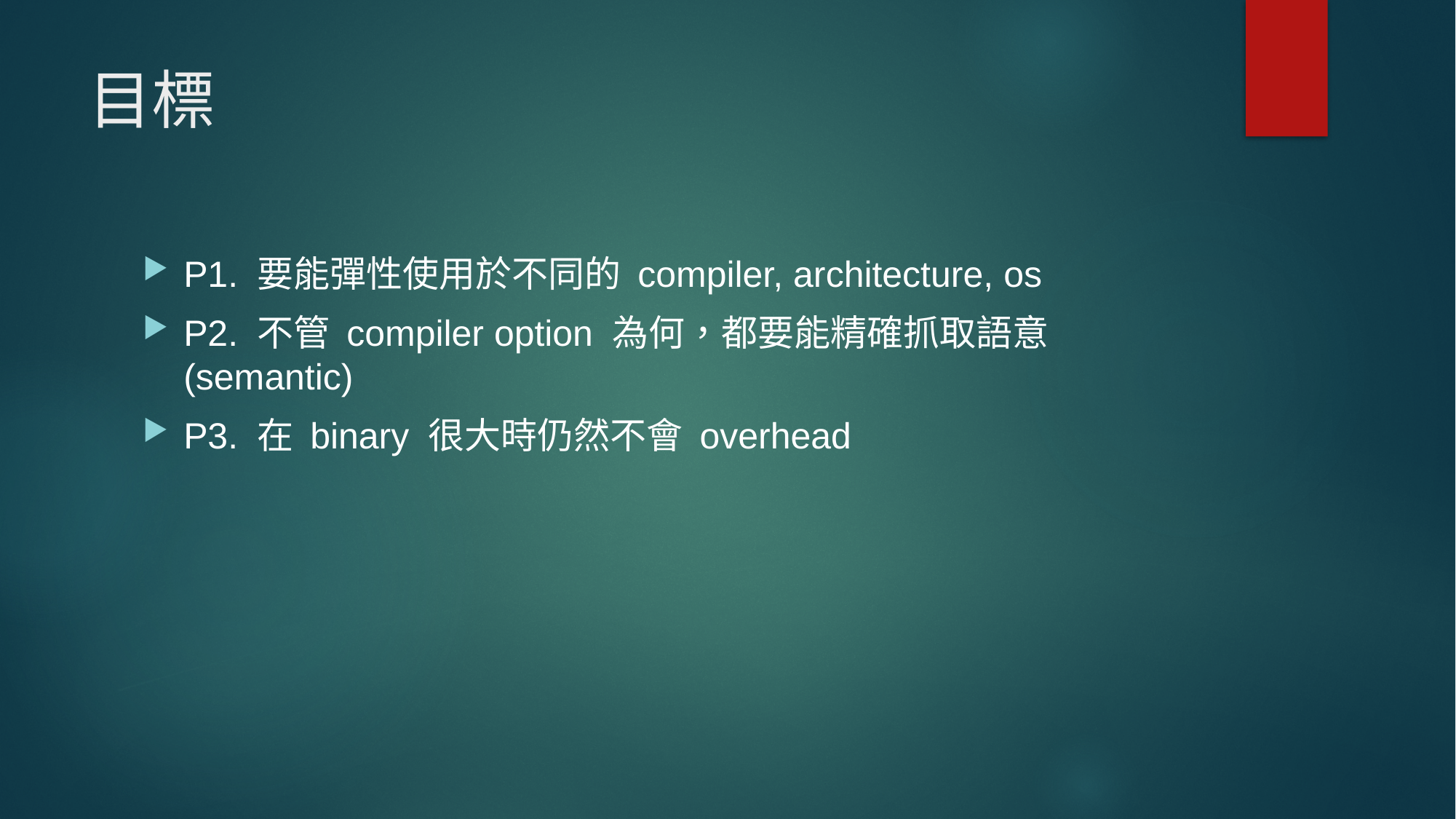

# 目標
P1. 要能彈性使用於不同的 compiler, architecture, os
P2. 不管 compiler option 為何，都要能精確抓取語意(semantic)
P3. 在 binary 很大時仍然不會 overhead